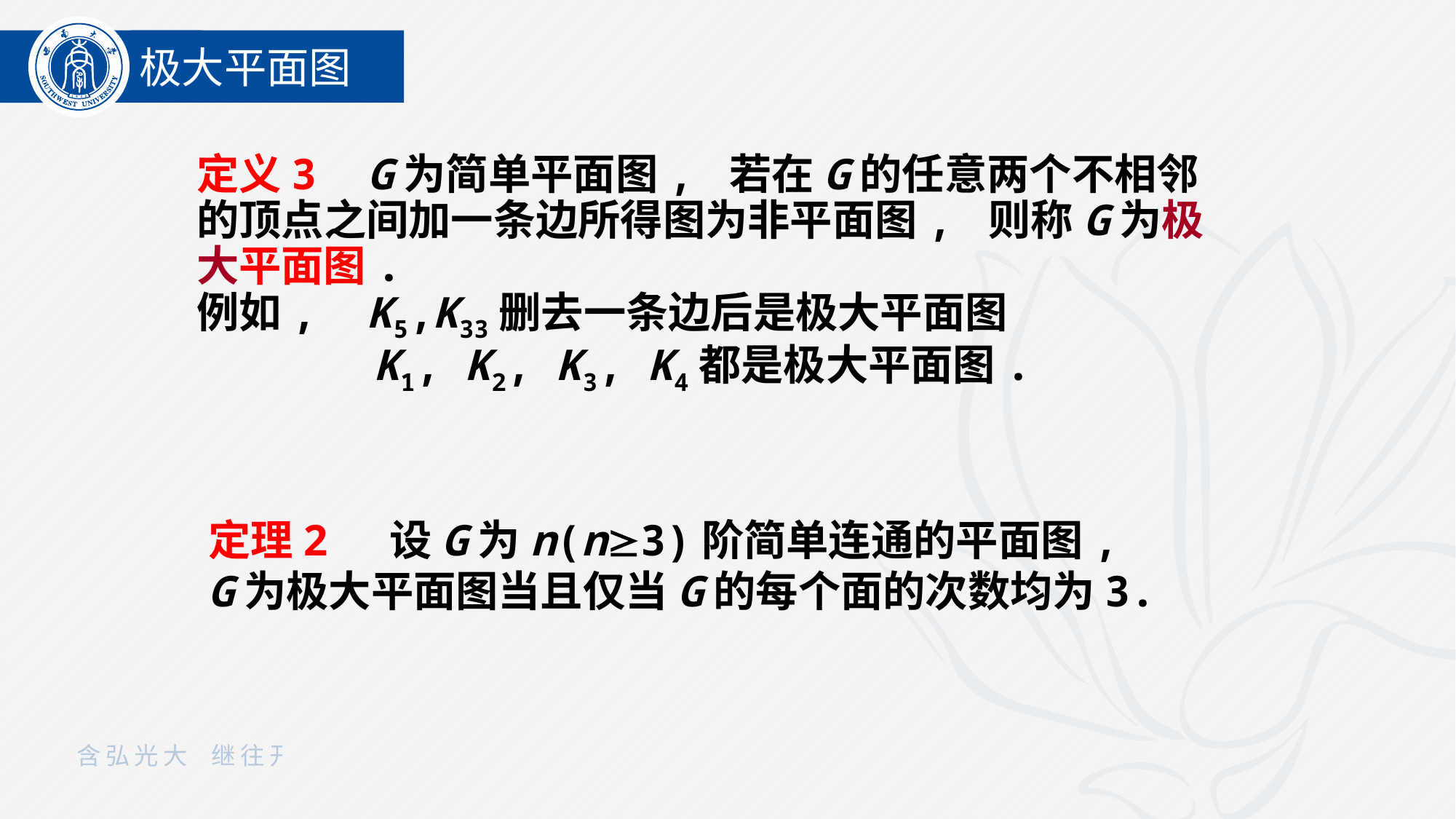

极大平面图
定义3  G为简单平面图, 若在G的任意两个不相邻的顶点之间加一条边所得图为非平面图, 则称G为极大平面图.
例如,  K5,K33删去一条边后是极大平面图
       K1, K2, K3, K4都是极大平面图.
定理2  设G为n(n≥3)阶简单连通的平面图,  G为极大平面图当且仅当G的每个面的次数均为3.